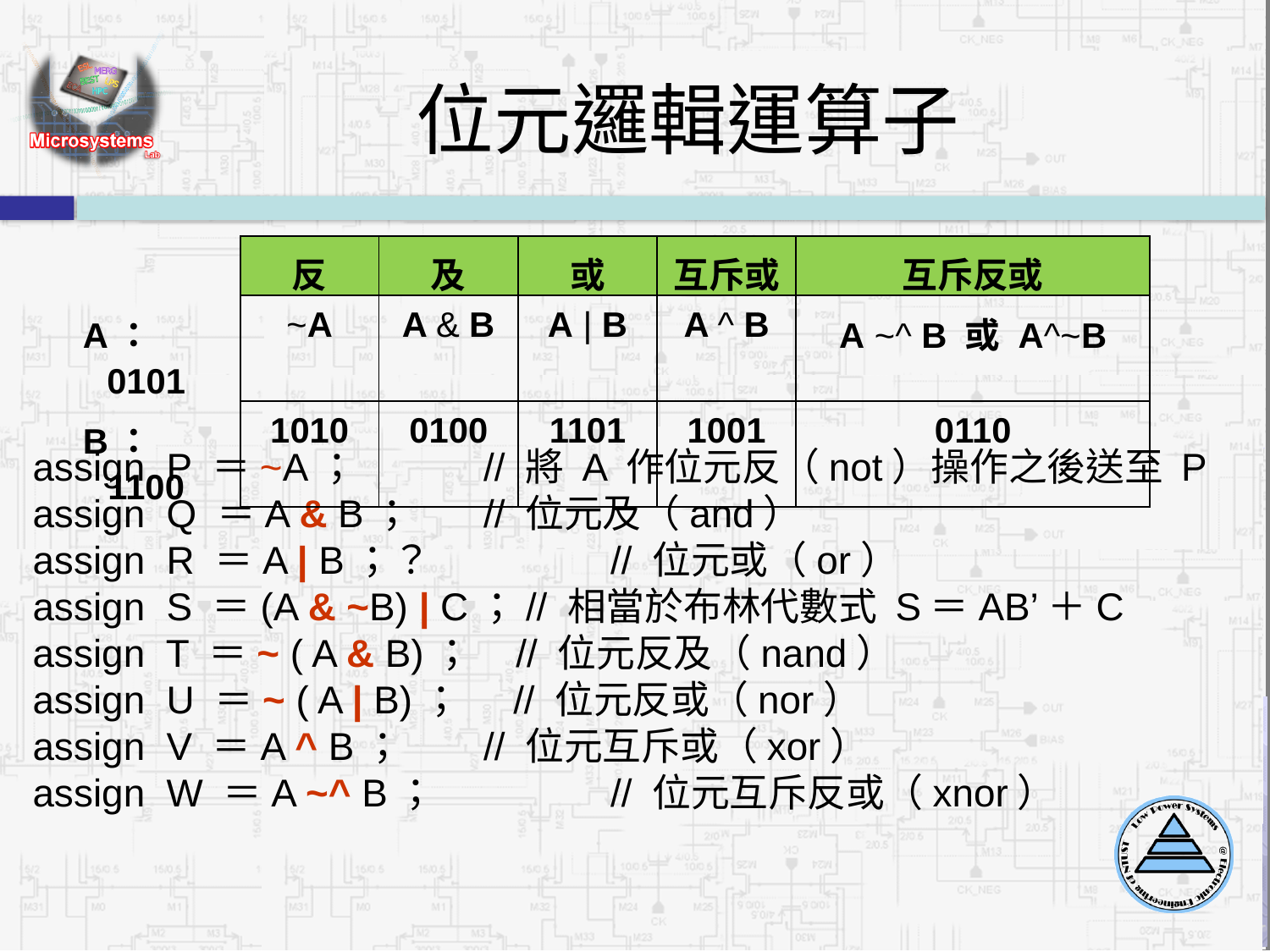

# 位元邏輯運算子
|  |  | 反 | 及 | 或 | 互斥或 | 互斥反或 |
| --- | --- | --- | --- | --- | --- | --- |
| A：0101 |  | ~A | A & B | A | B | A ^ B | A ~^ B 或 A^~B |
| B：1100 |  | 1010 | 0100 | 1101 | 1001 | 0110 |
assign  P ＝~A； 	       // 將 A 作位元反（not）操作之後送至 P
assign  Q ＝A & B；	       // 位元及（and）
assign  R ＝A | B；？	       // 位元或（or）
assign  S ＝(A & ~B) | C；// 相當於布林代數式 S＝AB’＋C
assign  T ＝~ ( A & B)；    // 位元反及（nand）
assign  U ＝~ ( A | B)；     // 位元反或（nor）
assign  V ＝A ^ B； 	       // 位元互斥或（xor）
assign  W ＝A ~^ B；	       // 位元互斥反或（xnor）